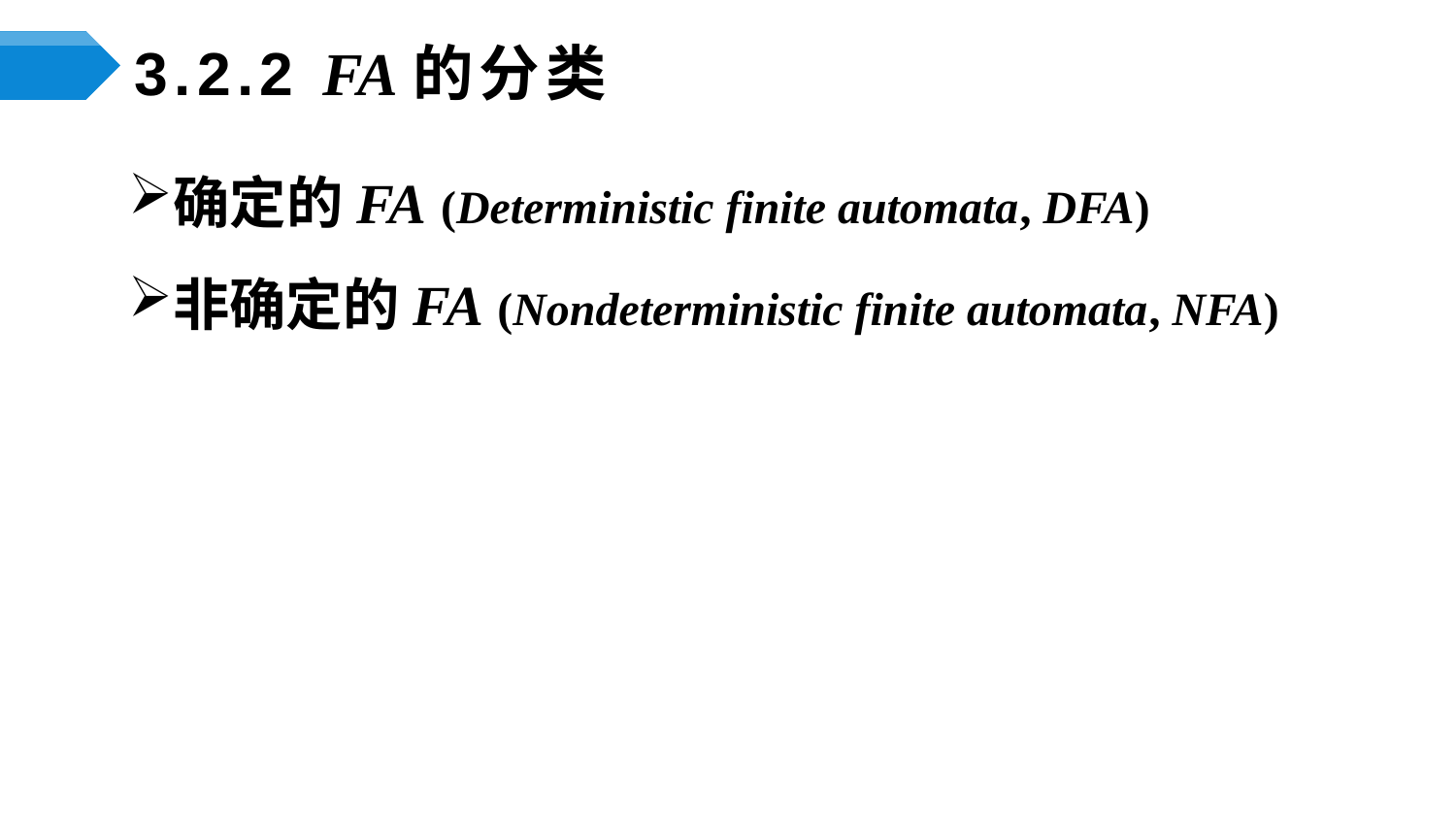

# 3.2.2 FA的分类
确定的FA (Deterministic finite automata, DFA)
非确定的FA (Nondeterministic finite automata, NFA)